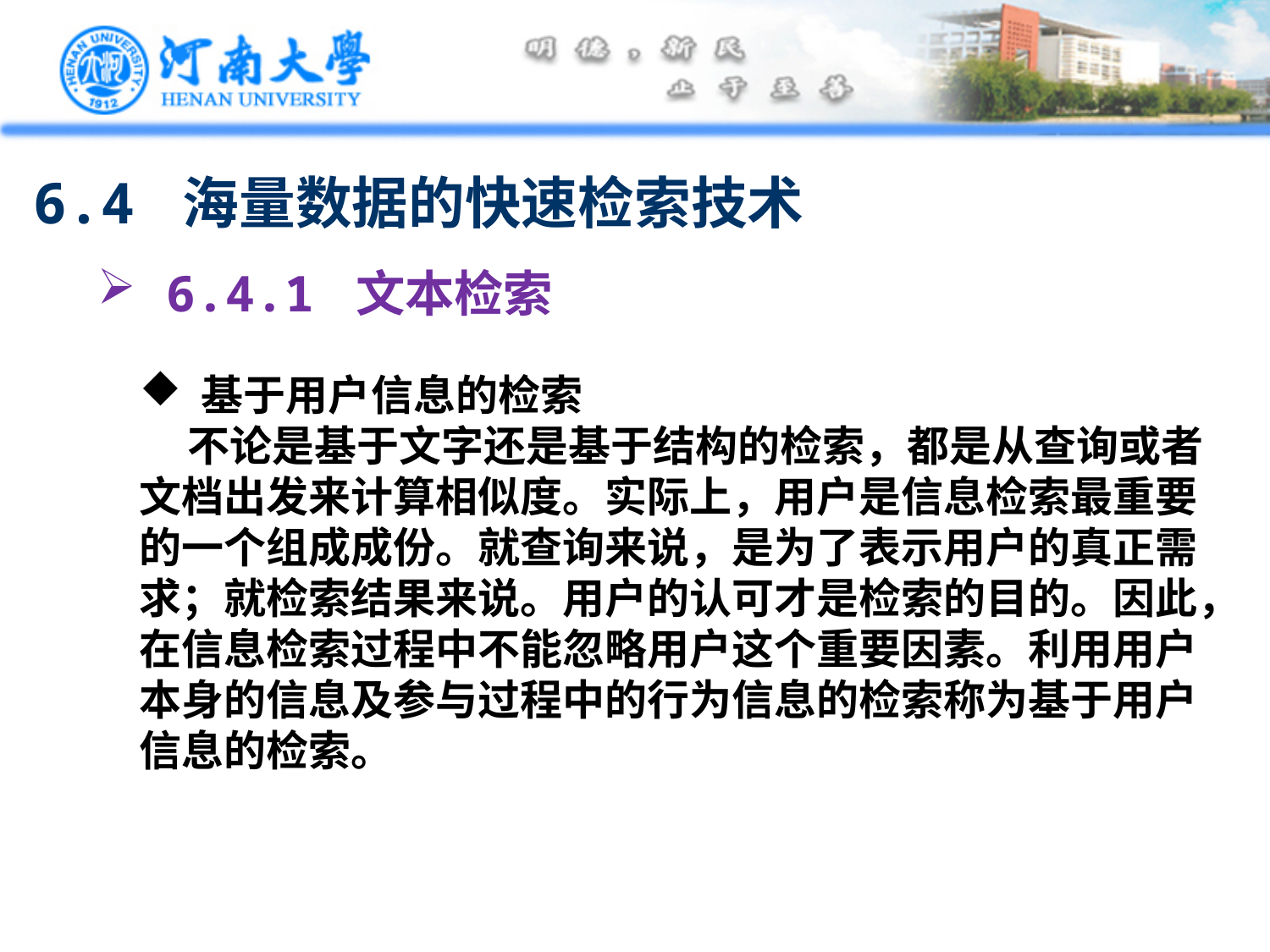

6.4 海量数据的快速检索技术
 6.4.1 文本检索
 基于用户信息的检索
    不论是基于文字还是基于结构的检索，都是从查询或者文档出发来计算相似度。实际上，用户是信息检索最重要的一个组成成份。就查询来说，是为了表示用户的真正需求；就检索结果来说。用户的认可才是检索的目的。因此，在信息检索过程中不能忽略用户这个重要因素。利用用户本身的信息及参与过程中的行为信息的检索称为基于用户信息的检索。